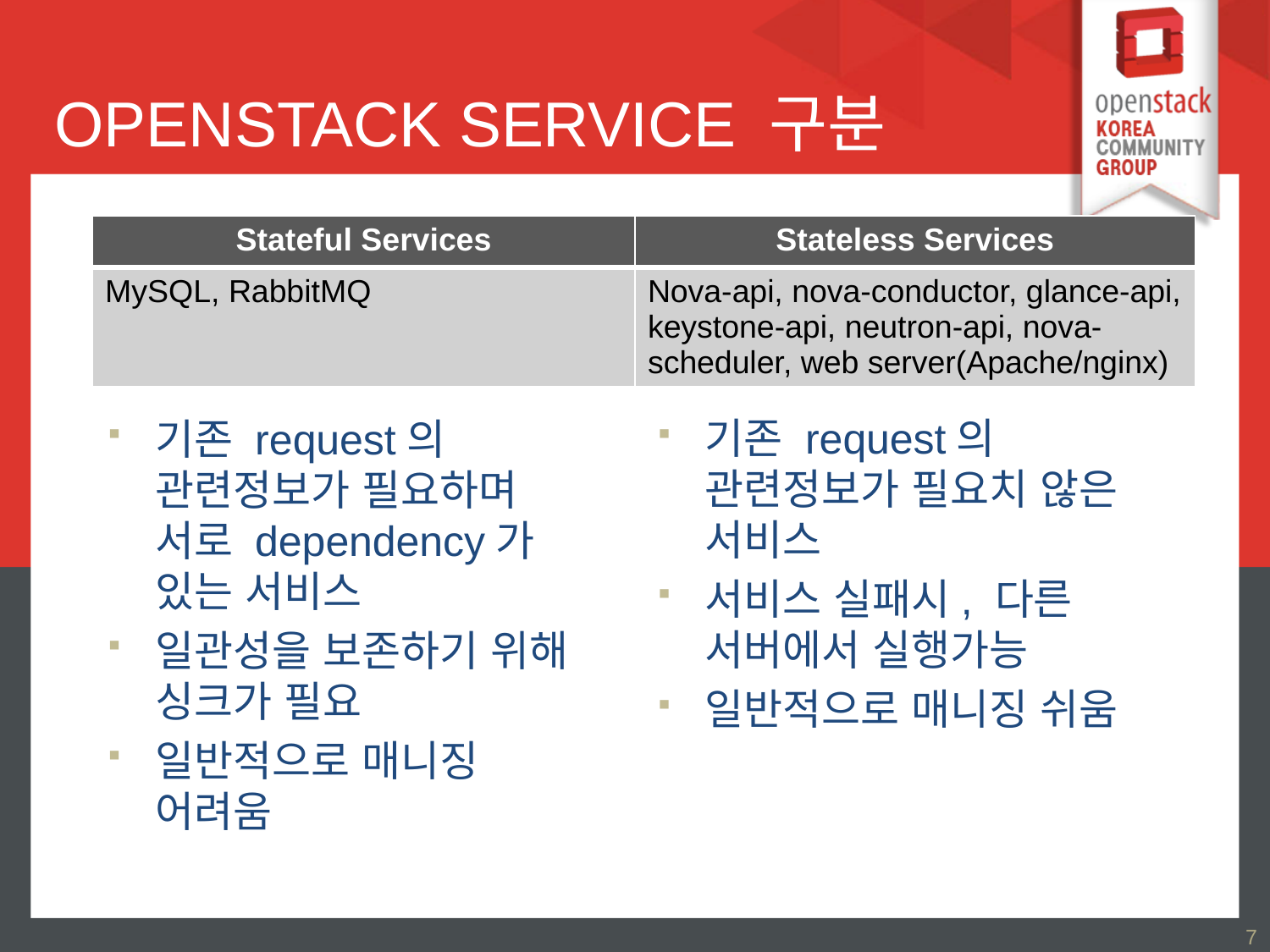

# Openstack service 구분
| Stateful Services | Stateless Services |
| --- | --- |
| MySQL, RabbitMQ | Nova-api, nova-conductor, glance-api, keystone-api, neutron-api, nova-scheduler, web server(Apache/nginx) |
기존 request의 관련정보가 필요치 않은 서비스
서비스 실패시, 다른 서버에서 실행가능
일반적으로 매니징 쉬움
기존 request의 관련정보가 필요하며 서로 dependency가 있는 서비스
일관성을 보존하기 위해 싱크가 필요
일반적으로 매니징 어려움

7